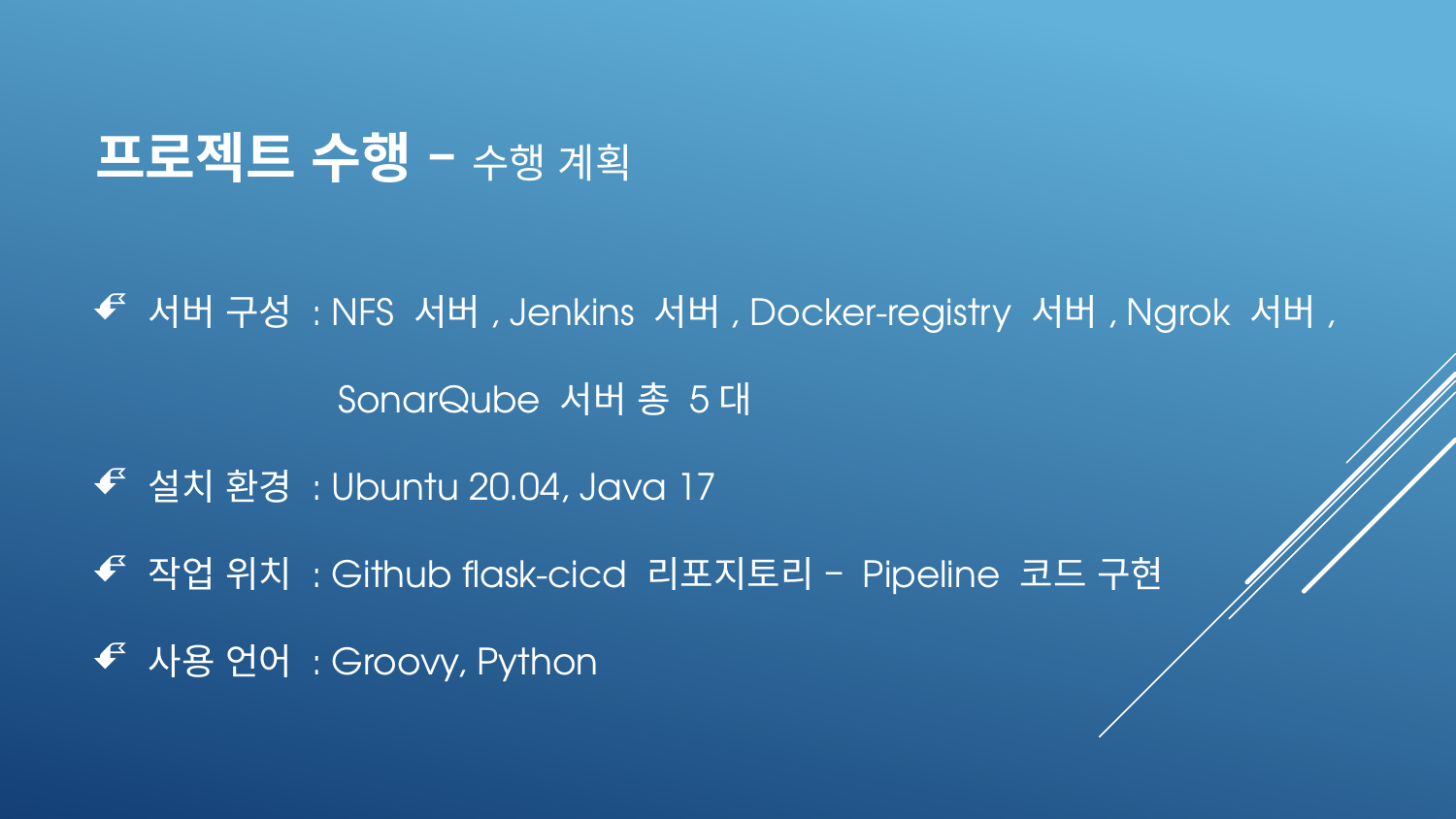

# 프로젝트 수행 – 수행 계획
서버 구성 : NFS 서버, Jenkins 서버, Docker-registry 서버, Ngrok 서버,
                        SonarQube 서버 총 5대

설치 환경 : Ubuntu 20.04, Java 17

작업 위치 : Github flask-cicd 리포지토리 – Pipeline 코드 구현

사용 언어 : Groovy, Python